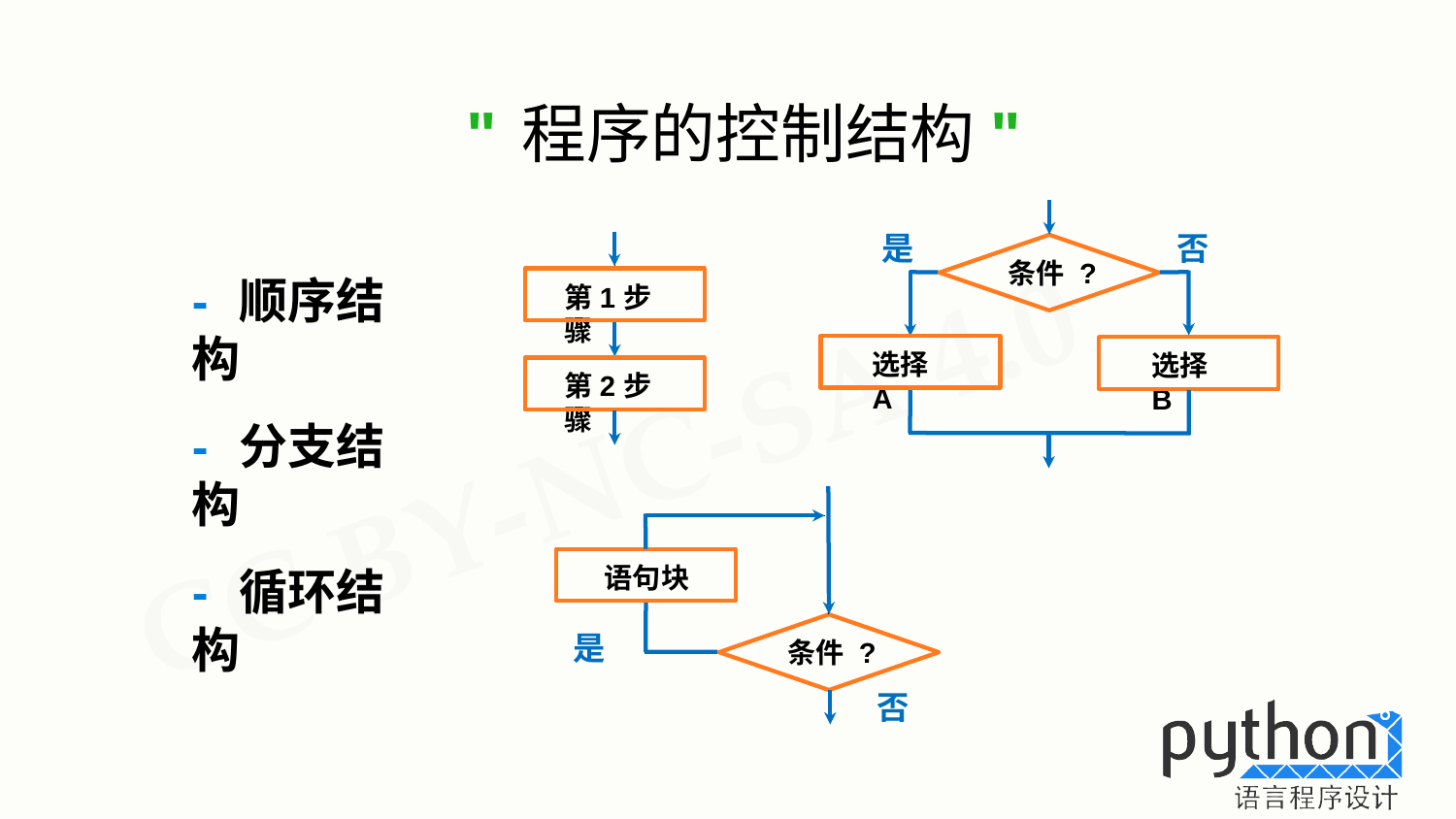

# "程序的控制结构"

否
是

条件 ?

- 顺序结构

第1步骤

选择A
选择B

第2步骤

- 分支结构

语句块
- 循环结构

是
条件 ?

否